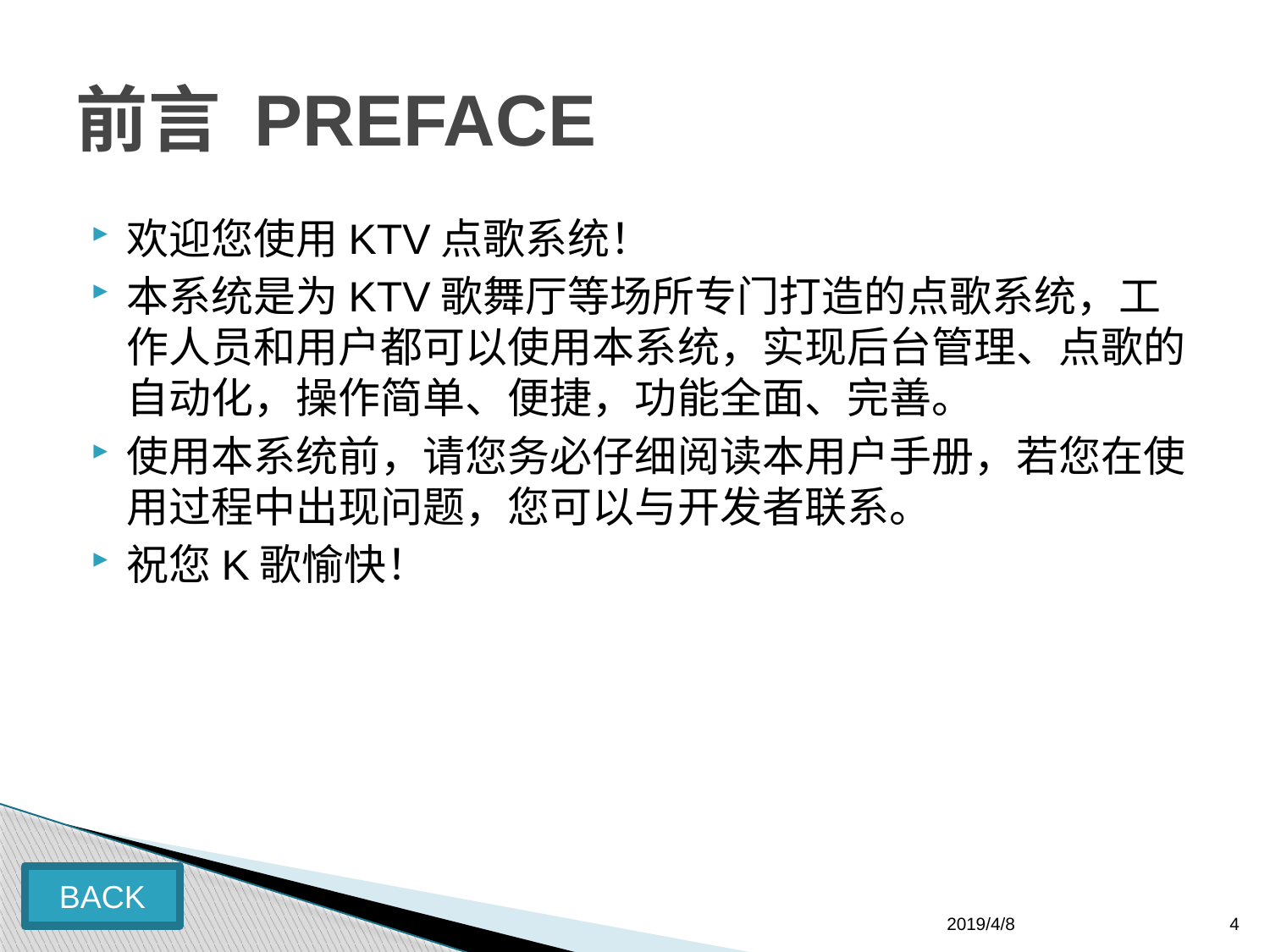

# 前言 PREFACE
欢迎您使用KTV点歌系统！
本系统是为KTV歌舞厅等场所专门打造的点歌系统，工作人员和用户都可以使用本系统，实现后台管理、点歌的自动化，操作简单、便捷，功能全面、完善。
使用本系统前，请您务必仔细阅读本用户手册，若您在使用过程中出现问题，您可以与开发者联系。
祝您K歌愉快！
BACK
2019/4/8
4